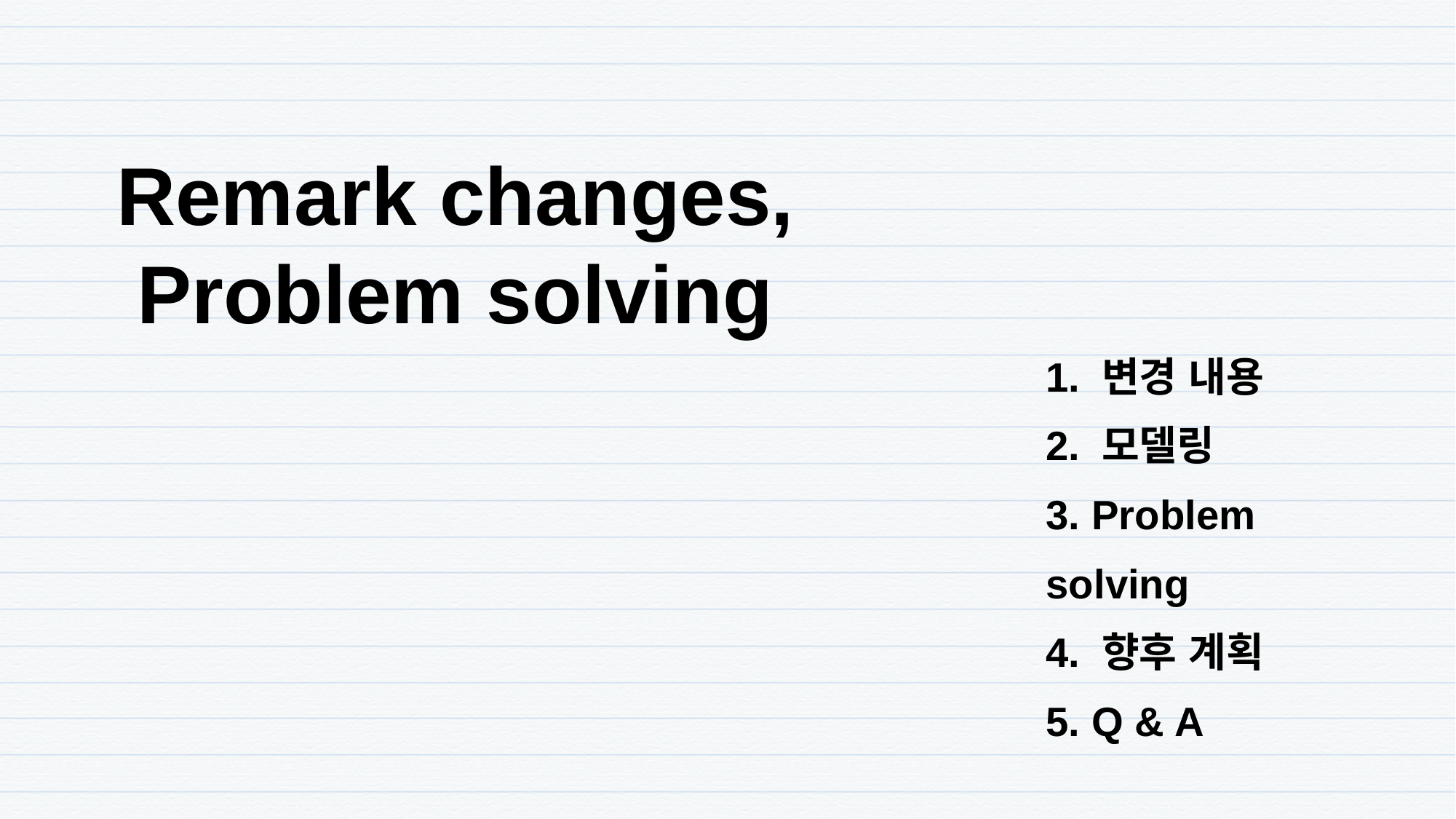

Remark changes,
Problem solving
1. 변경 내용
2. 모델링
3. Problem solving
4. 향후 계획
5. Q & A